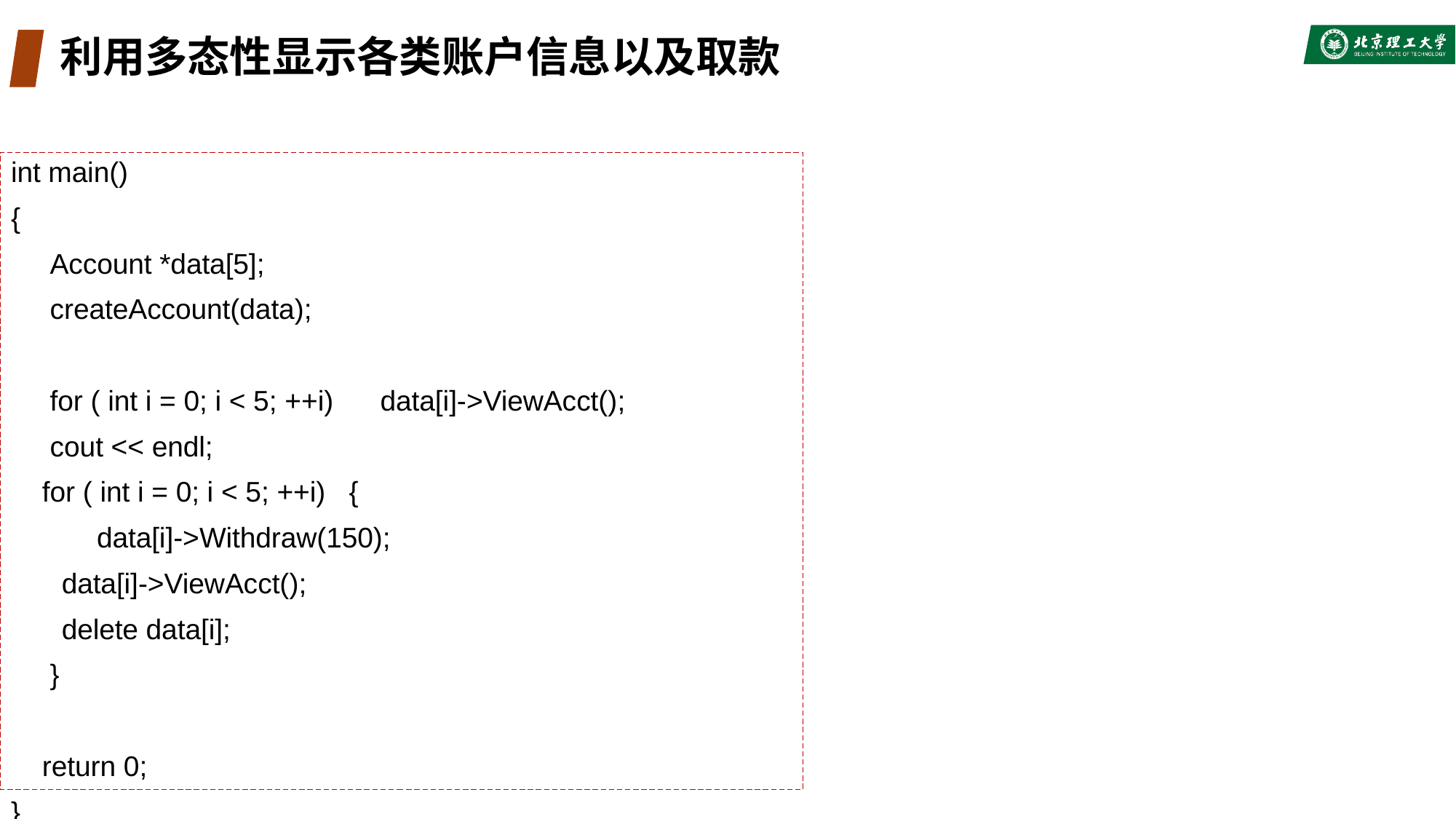

# 利用多态性显示各类账户信息以及取款
int main()
{
     Account *data[5];
     createAccount(data);

     for ( int i = 0; i < 5; ++i)      data[i]->ViewAcct();
     cout << endl;
    for ( int i = 0; i < 5; ++i)   {
           data[i]->Withdraw(150);
	   data[i]->ViewAcct();
	   delete data[i];
     }

    return 0;
}